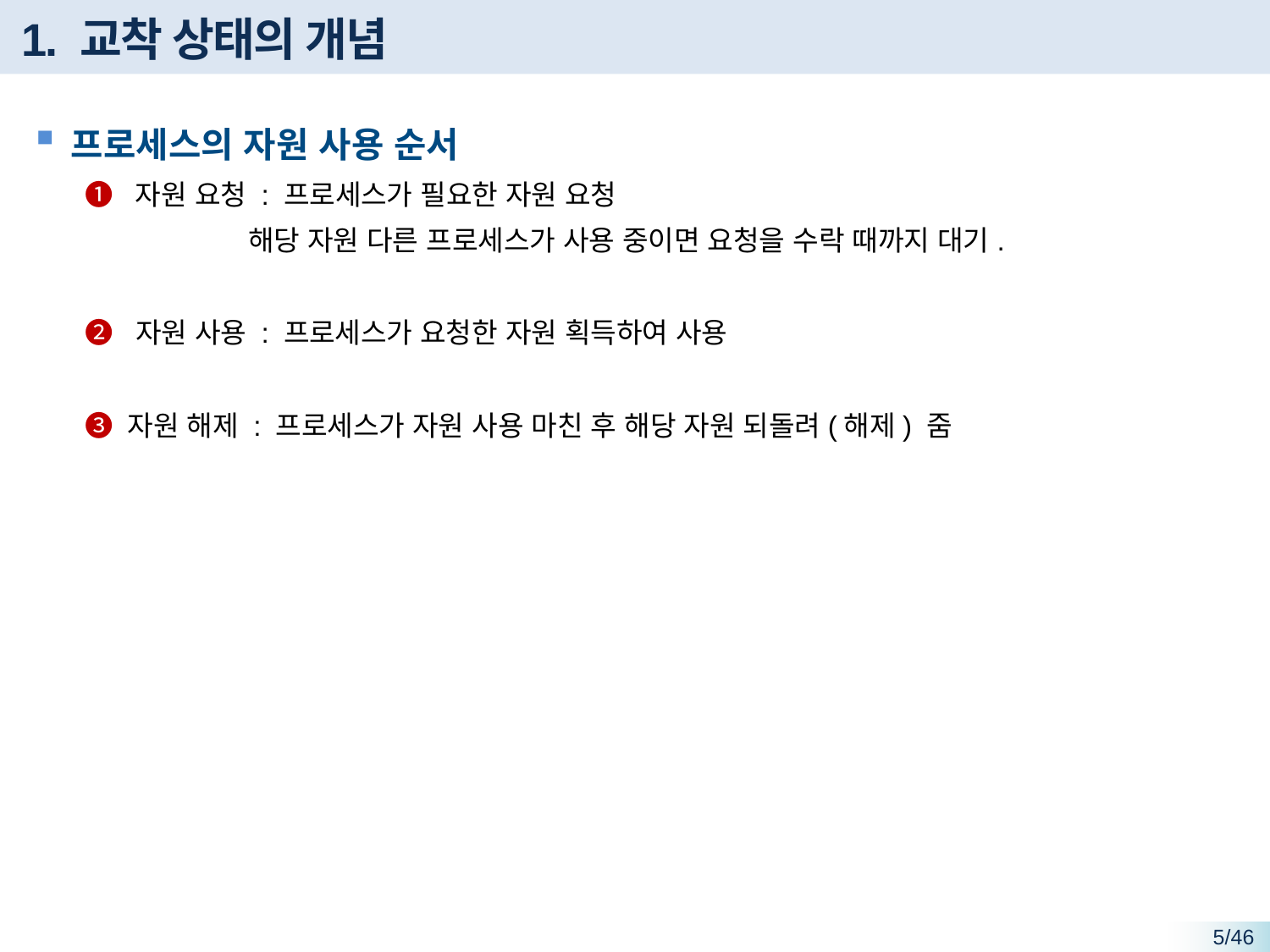

# 1. 교착 상태의 개념
프로세스의 자원 사용 순서
❶  자원 요청 : 프로세스가 필요한 자원 요청
                    해당 자원 다른 프로세스가 사용 중이면 요청을 수락 때까지 대기.

❷  자원 사용 : 프로세스가 요청한 자원 획득하여 사용

❸ 자원 해제 : 프로세스가 자원 사용 마친 후 해당 자원 되돌려(해제) 줌